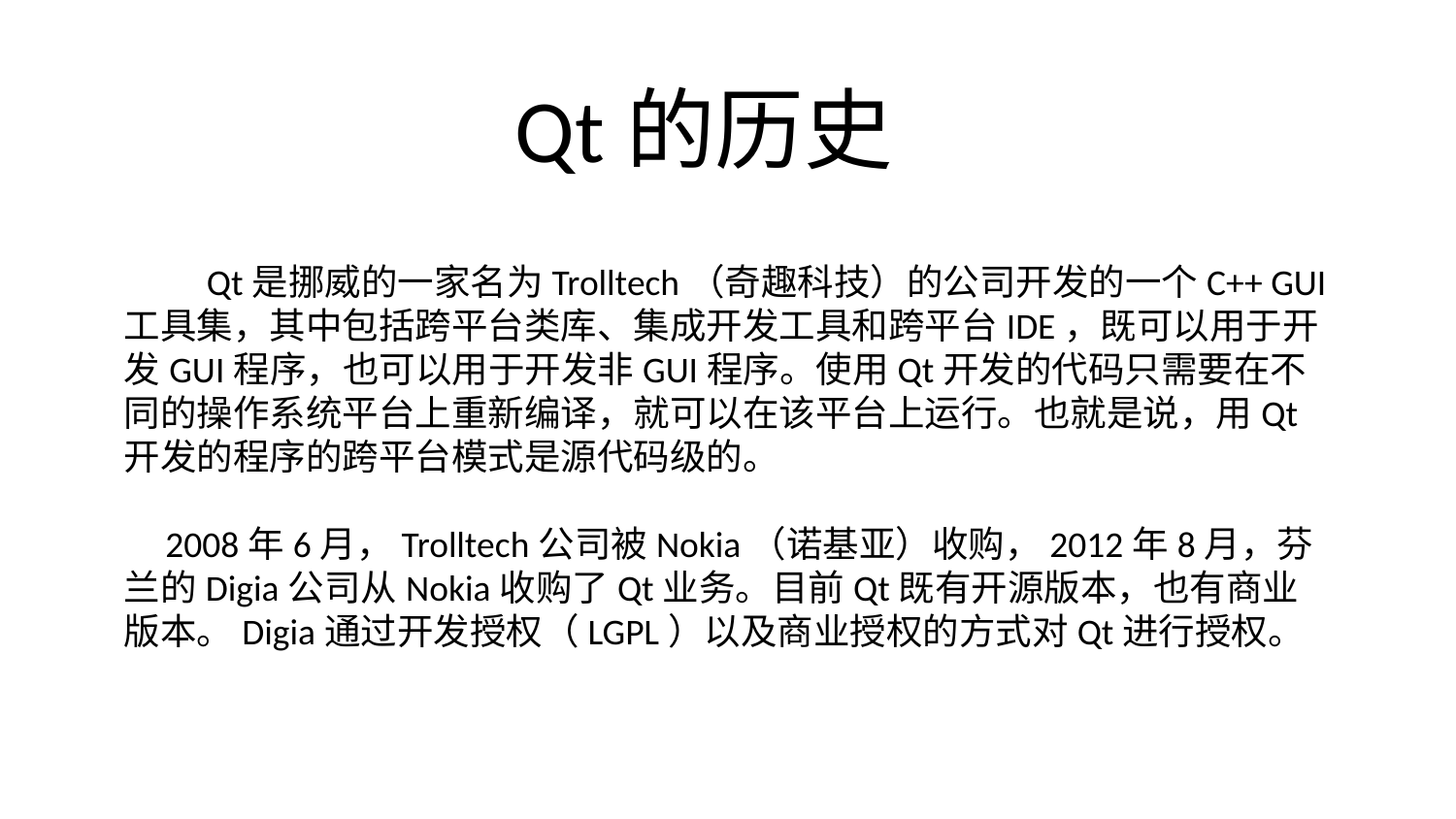

# Qt的历史
          Qt是挪威的一家名为Trolltech（奇趣科技）的公司开发的一个C++ GUI工具集，其中包括跨平台类库、集成开发工具和跨平台IDE，既可以用于开发GUI程序，也可以用于开发非GUI程序。使用Qt开发的代码只需要在不同的操作系统平台上重新编译，就可以在该平台上运行。也就是说，用Qt开发的程序的跨平台模式是源代码级的。

     2008年6月，Trolltech公司被Nokia（诺基亚）收购，2012年8月，芬兰的Digia公司从Nokia收购了Qt业务。目前Qt既有开源版本，也有商业版本。Digia通过开发授权（LGPL）以及商业授权的方式对Qt进行授权。